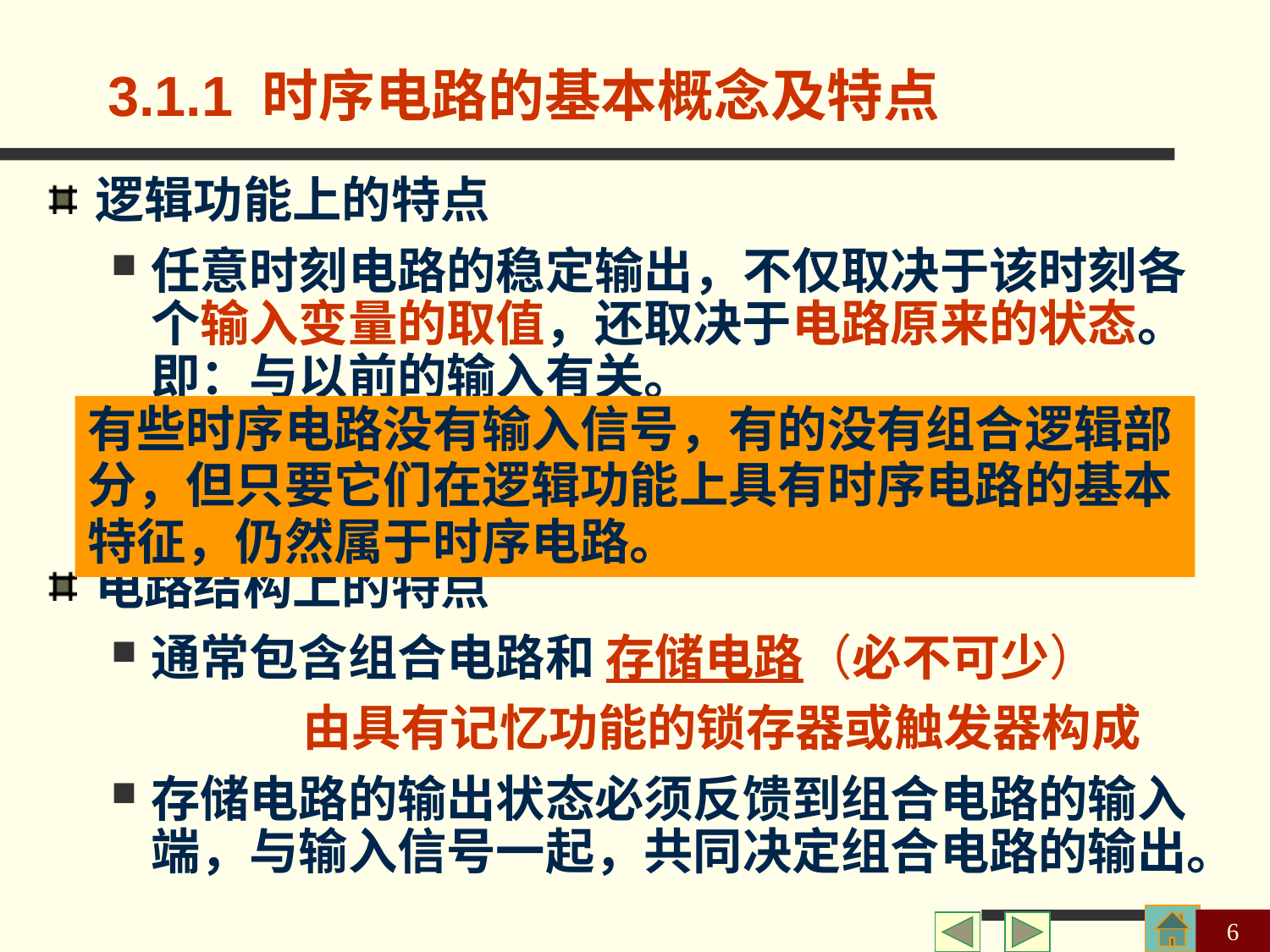

3.1.1 时序电路的基本概念及特点
逻辑功能上的特点
任意时刻电路的稳定输出，不仅取决于该时刻各个输入变量的取值，还取决于电路原来的状态。即：与以前的输入有关。
凡是符合该特点的数字电路都是时序逻辑电路   ——时序逻辑电路的定义。
电路结构上的特点
通常包含组合电路和 存储电路（必不可少）
                由具有记忆功能的锁存器或触发器构成
存储电路的输出状态必须反馈到组合电路的输入端，与输入信号一起，共同决定组合电路的输出。
有些时序电路没有输入信号，有的没有组合逻辑部分，但只要它们在逻辑功能上具有时序电路的基本特征，仍然属于时序电路。
6